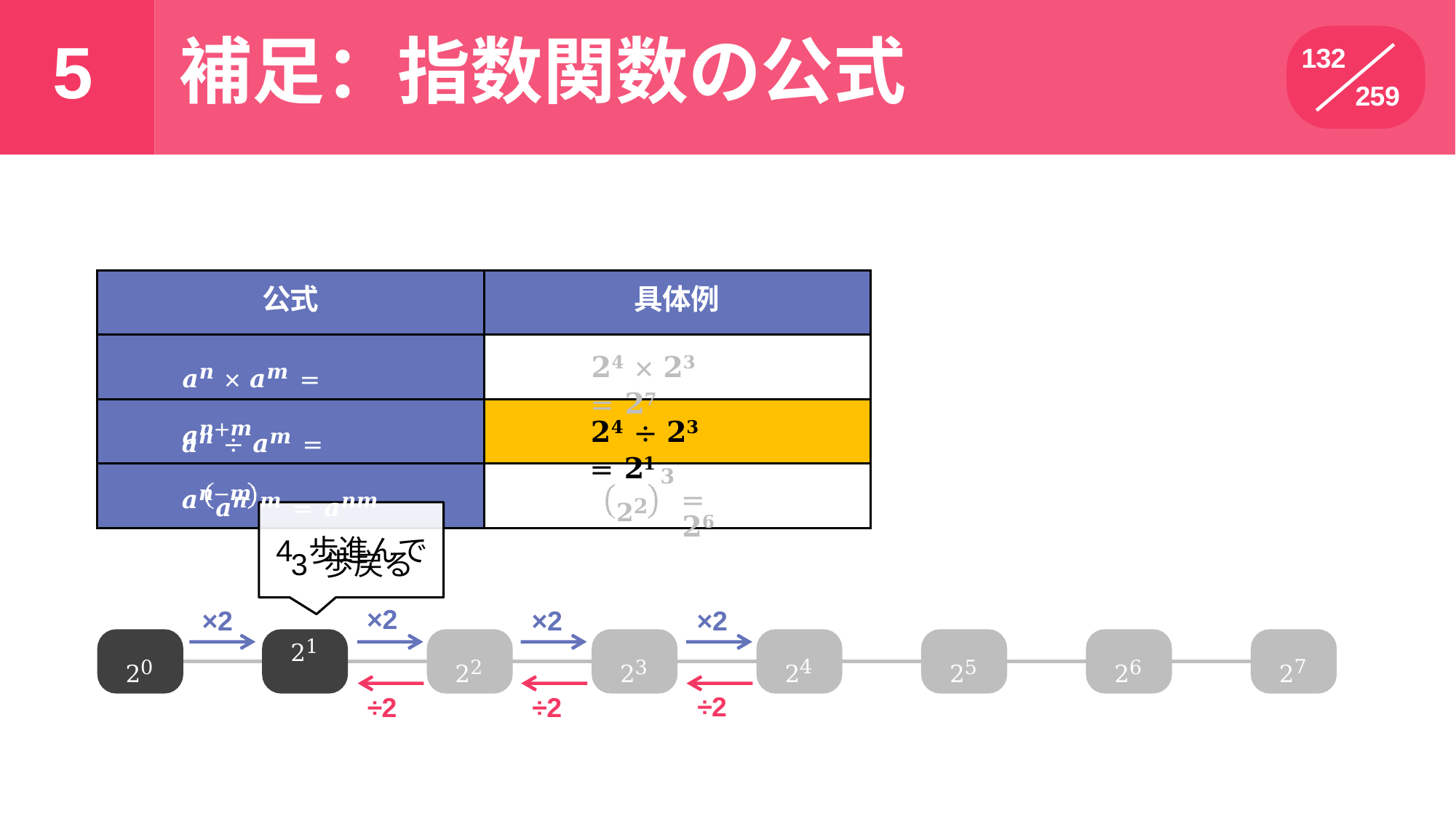

補足：指数関数の公式
# 5
132
259

公式
具体例
𝒂𝒏 × 𝒂𝒎 = 𝒂𝒏+𝒎
𝟐𝟒 × 𝟐𝟑 = 𝟐𝟕
𝒂𝒏 ÷ 𝒂𝒎 = 𝒂𝒏−𝒎
𝟐𝟒 ÷ 𝟐𝟑 = 𝟐𝟏
𝒎 = 𝒂𝒏𝒎
4 歩進んで
𝒂𝒏
𝟑
= 𝟐𝟔
𝟐𝟐

3 歩戻る
×2
21
×2
×2
×2

24
27
20
22
23
26
25

÷2
÷2
÷2